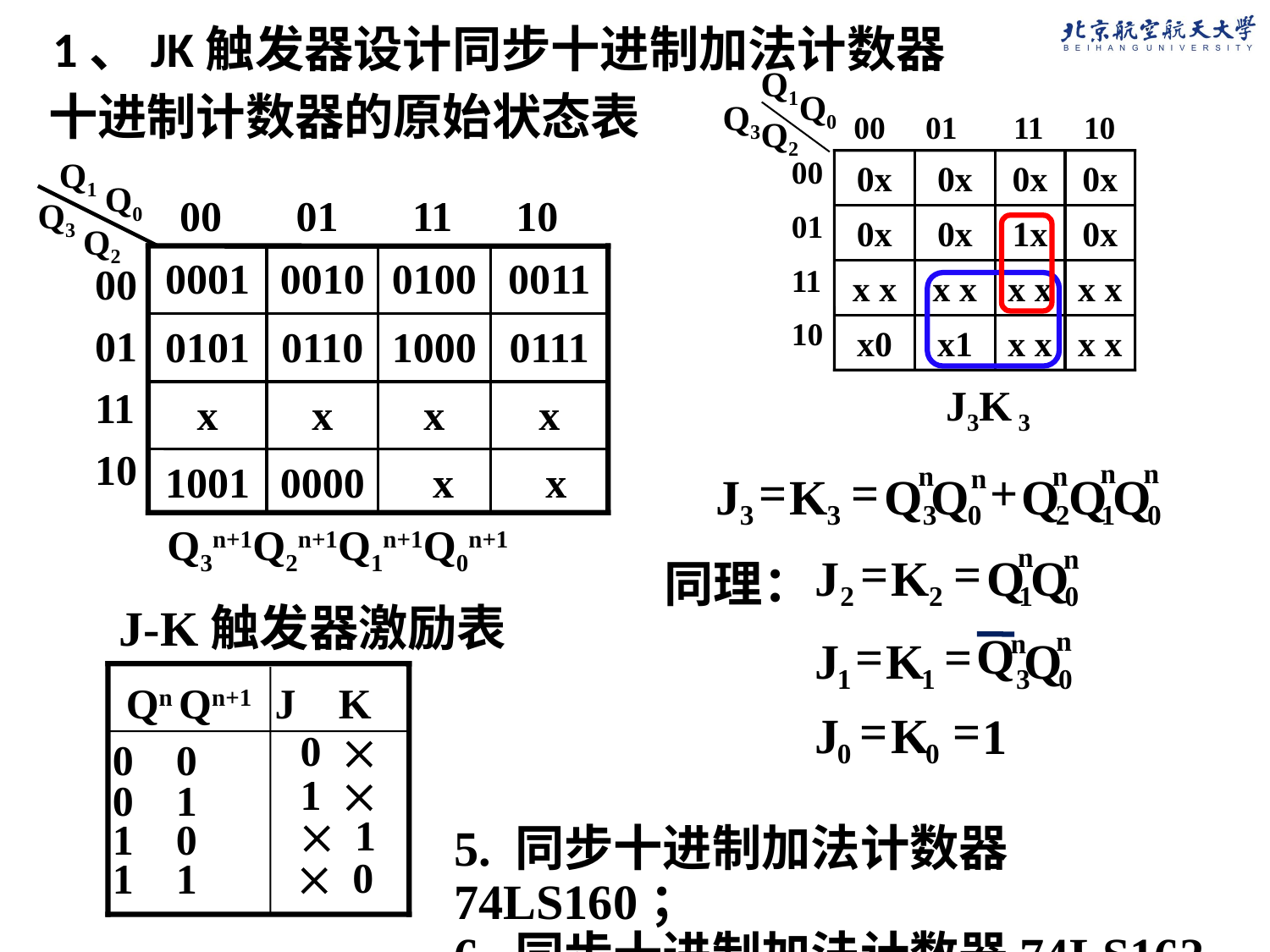

1、JK触发器设计同步十进制加法计数器
Q1
Q0
Q3
00     01       11     10

Q2
00
01
11
10
0x

0x

0x

0x

0x

0x
1x
0x
x x

x x
x x
x x
x0

x1
x x
x x

J3K 3
十进制计数器的原始状态表
Q1
Q0
00       01       11      10

Q3
Q2
0001

0010

0100

0011

00
01
11
10
0101

0110
1000
0111
x

x
x
x
1001

0000
    x
    x
Q3n+1Q2n+1Q1n+1Q0n+1

n
n
n
n
n
=
=
+
J
K
Q
Q
Q
Q
Q
3
3
3
0
2
1
0
n
n
=
=
J
K
Q
Q
2
2
1
0
n
Q
n
=
=
J
K
Q

1
1
3
0
=
=
J
K
1
0
0
同理：
J-K触发器激励表

Qn Qn+1   J
K
0  ×
0    0
0    1
1    0
1    1

1  ×
×  1
×  0

5. 同步十进制加法计数器74LS160；
6. 同步十进制加法计数器74LS162
25